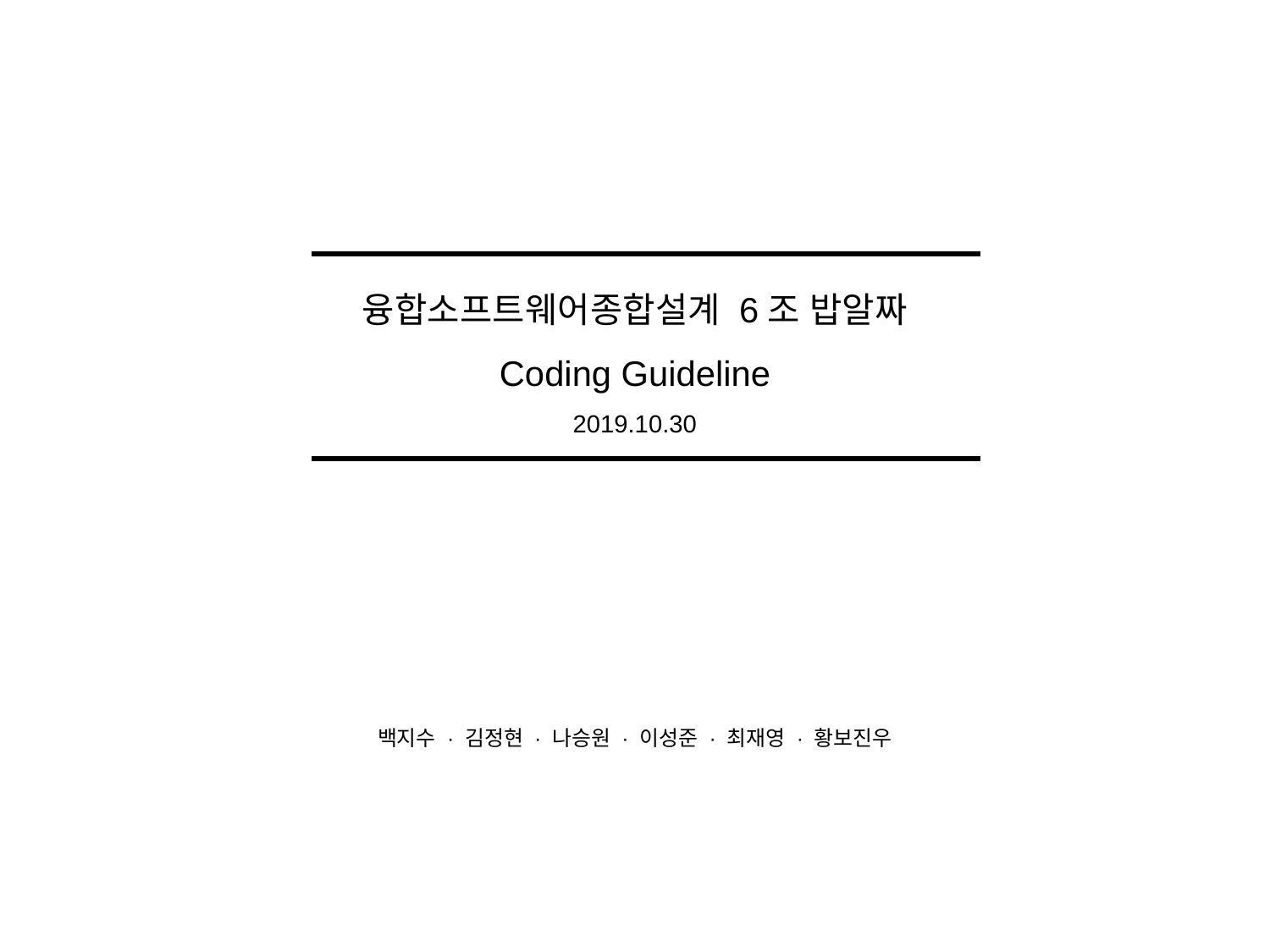

융합소프트웨어종합설계 6조 밥알짜
Coding Guideline
2019.10.30
백지수 · 김정현 · 나승원 · 이성준 · 최재영 · 황보진우